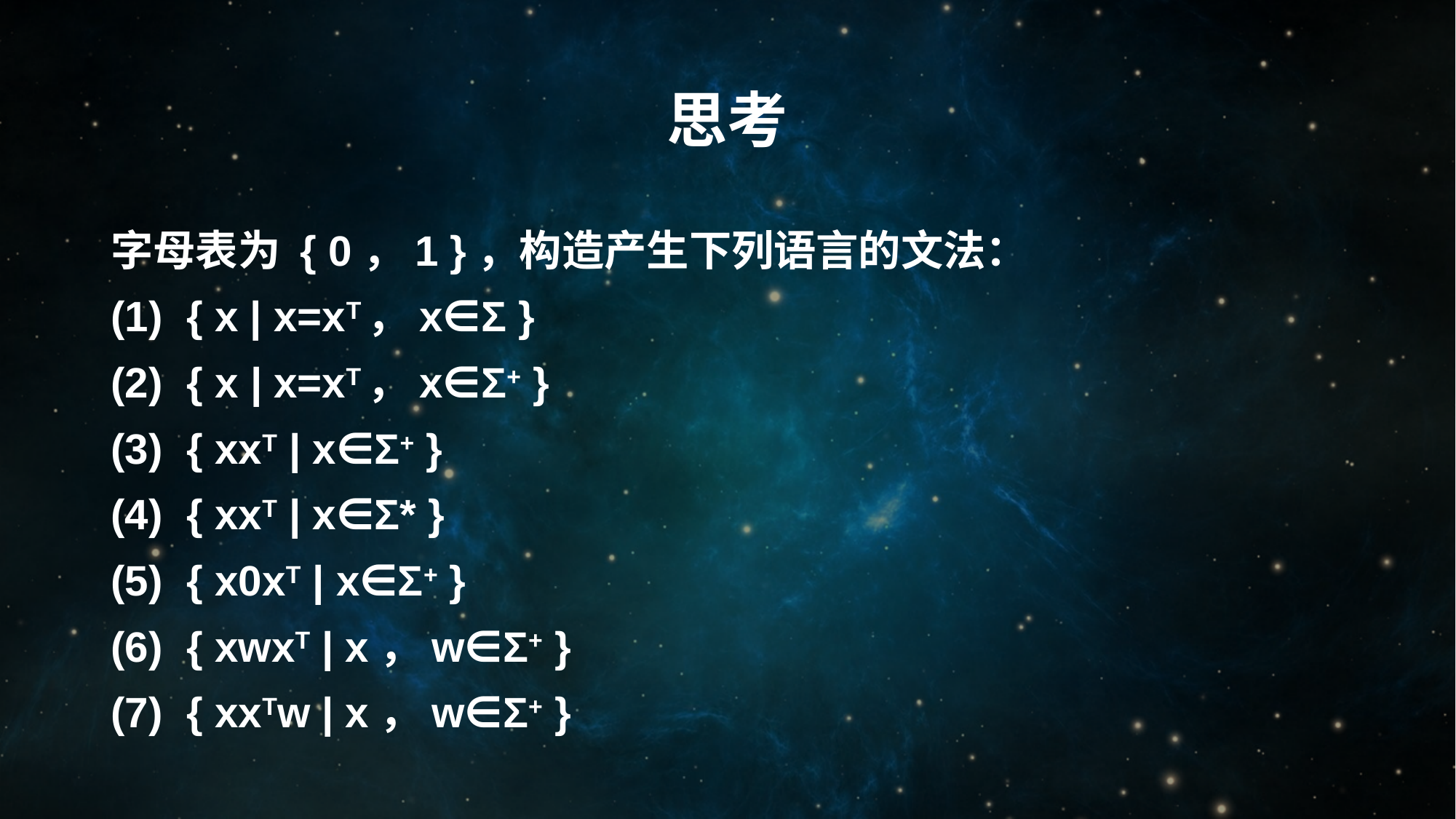

# 思考
字母表为 { 0，1 }，构造产生下列语言的文法：
(1)  { x | x=xT，x∈Σ }
(2)  { x | x=xT，x∈Σ+ }
(3)  { xxT | x∈Σ+ }
(4)  { xxT | x∈Σ* }
(5)  { x0xT | x∈Σ+ }
(6)  { xwxT | x，w∈Σ+ }
(7)  { xxTw | x，w∈Σ+ }